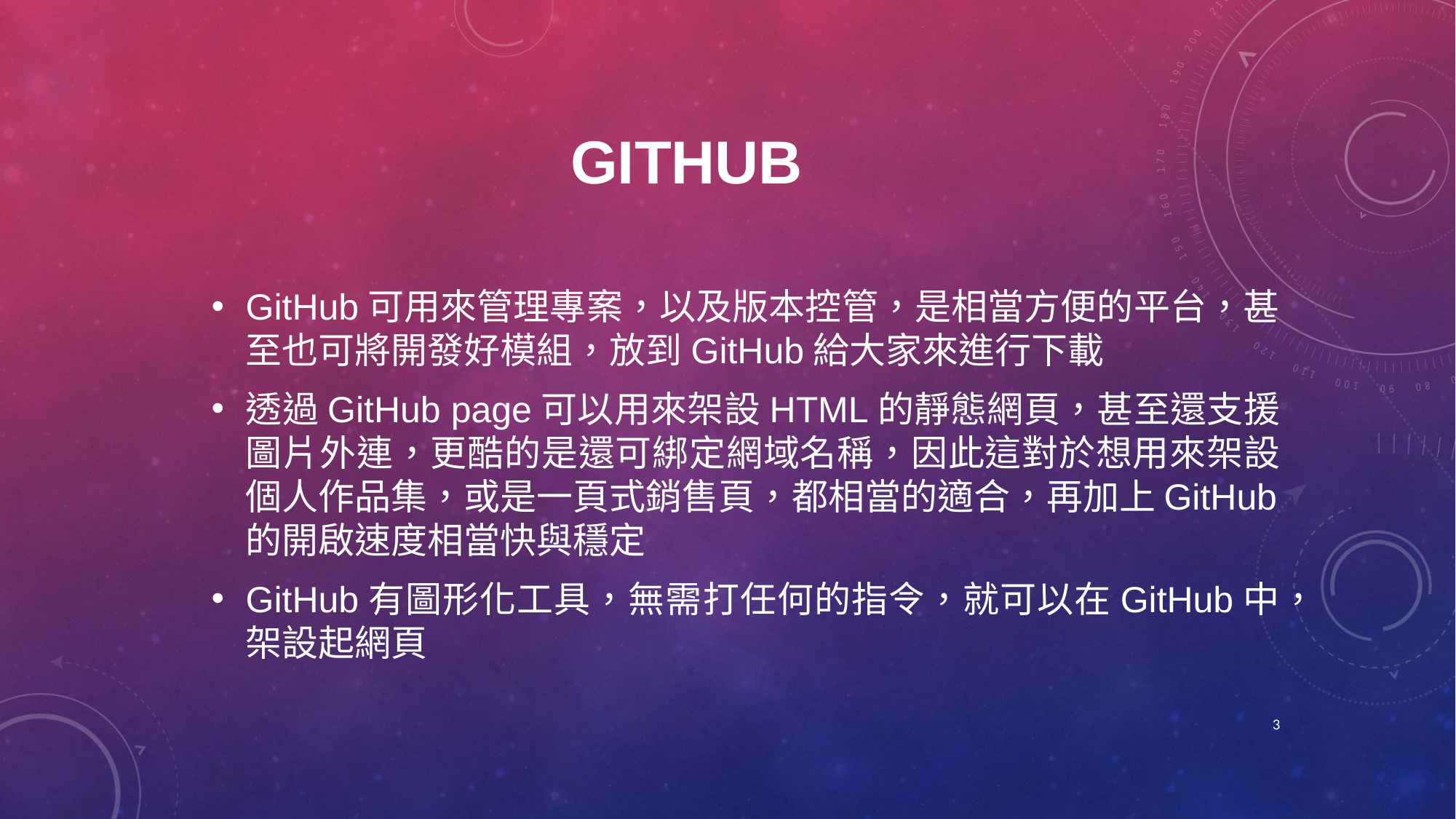

# Github
GitHub可用來管理專案，以及版本控管，是相當方便的平台，甚至也可將開發好模組，放到GitHub給大家來進行下載
透過GitHub page可以用來架設HTML的靜態網頁，甚至還支援圖片外連，更酷的是還可綁定網域名稱，因此這對於想用來架設個人作品集，或是一頁式銷售頁，都相當的適合，再加上GitHub的開啟速度相當快與穩定
GitHub有圖形化工具，無需打任何的指令，就可以在GitHub中，架設起網頁
3